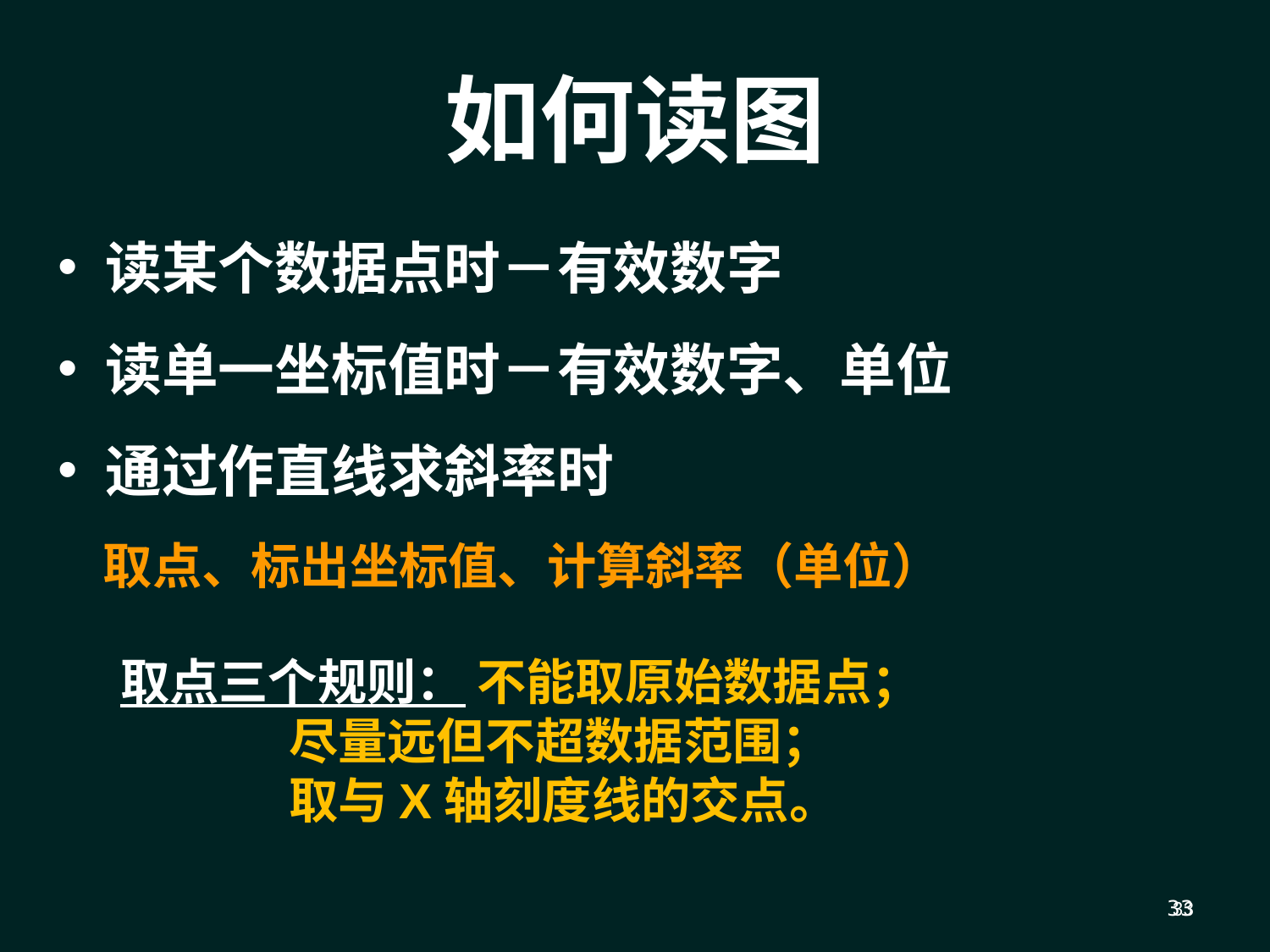

如何读图
读某个数据点时－有效数字
读单一坐标值时－有效数字、单位
通过作直线求斜率时
   取点、标出坐标值、计算斜率（单位）
 取点三个规则： 不能取原始数据点；
                尽量远但不超数据范围；
                取与X轴刻度线的交点。
33
33